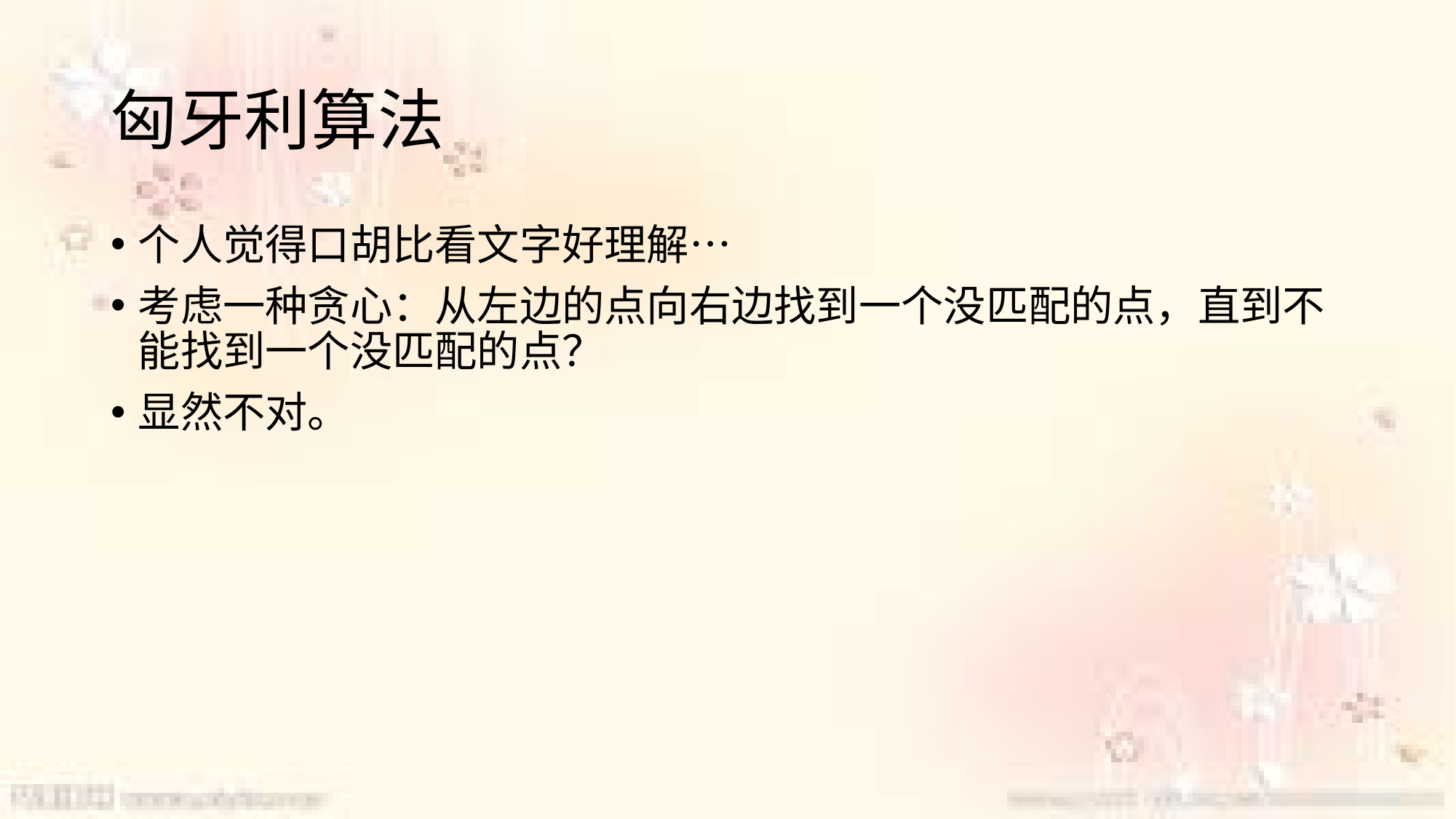

# 匈牙利算法
个人觉得口胡比看文字好理解…
考虑一种贪心：从左边的点向右边找到一个没匹配的点，直到不能找到一个没匹配的点？
显然不对。